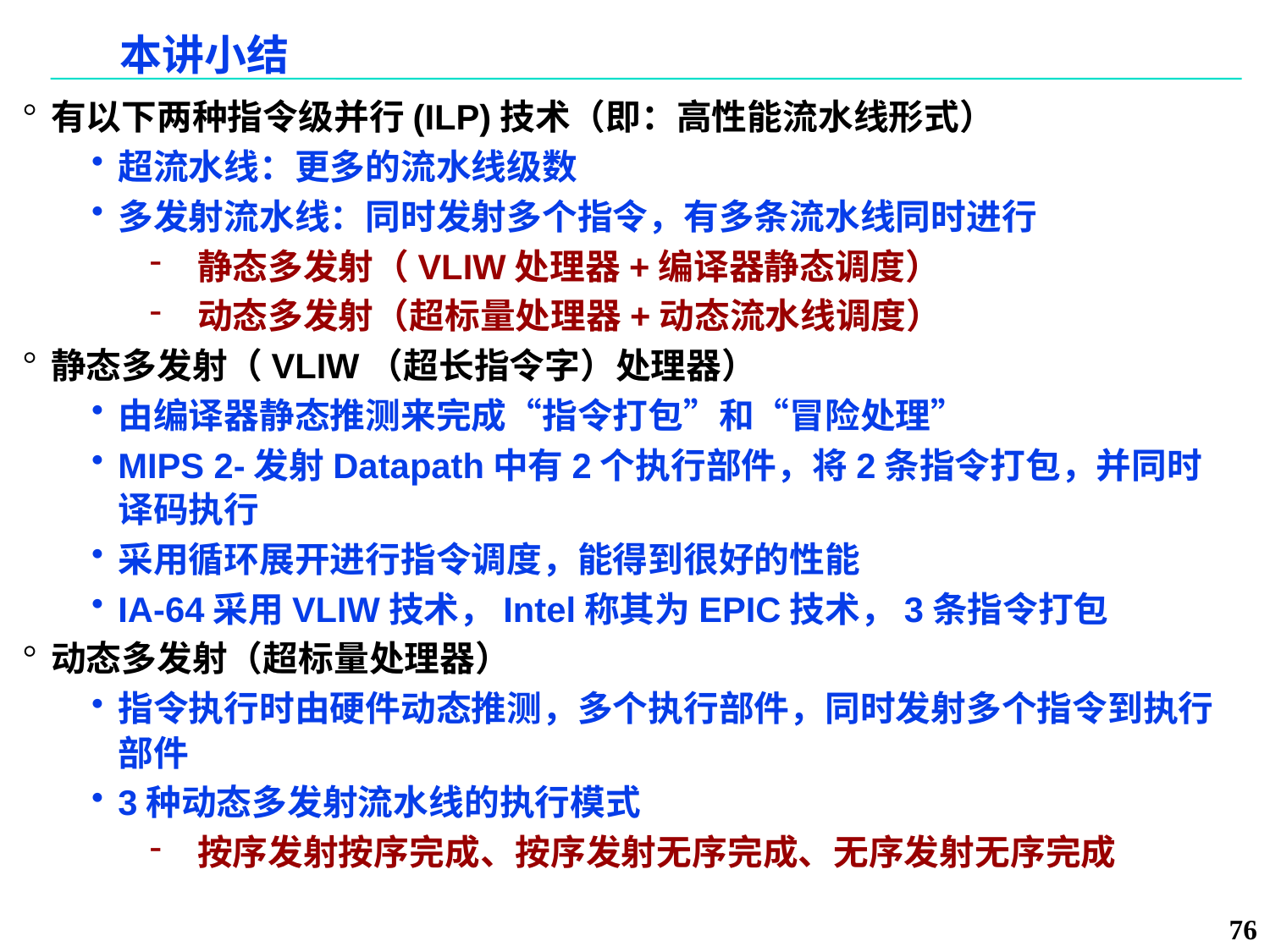

# 本讲小结
有以下两种指令级并行(ILP)技术（即：高性能流水线形式）
超流水线：更多的流水线级数
多发射流水线：同时发射多个指令，有多条流水线同时进行
静态多发射（VLIW处理器+编译器静态调度）
动态多发射（超标量处理器+动态流水线调度）
静态多发射（VLIW（超长指令字）处理器）
由编译器静态推测来完成“指令打包”和“冒险处理”
MIPS 2-发射Datapath中有2个执行部件，将2条指令打包，并同时译码执行
采用循环展开进行指令调度，能得到很好的性能
IA-64采用VLIW技术，Intel称其为EPIC技术，3条指令打包
动态多发射（超标量处理器）
指令执行时由硬件动态推测，多个执行部件，同时发射多个指令到执行部件
3种动态多发射流水线的执行模式
按序发射按序完成、按序发射无序完成、无序发射无序完成